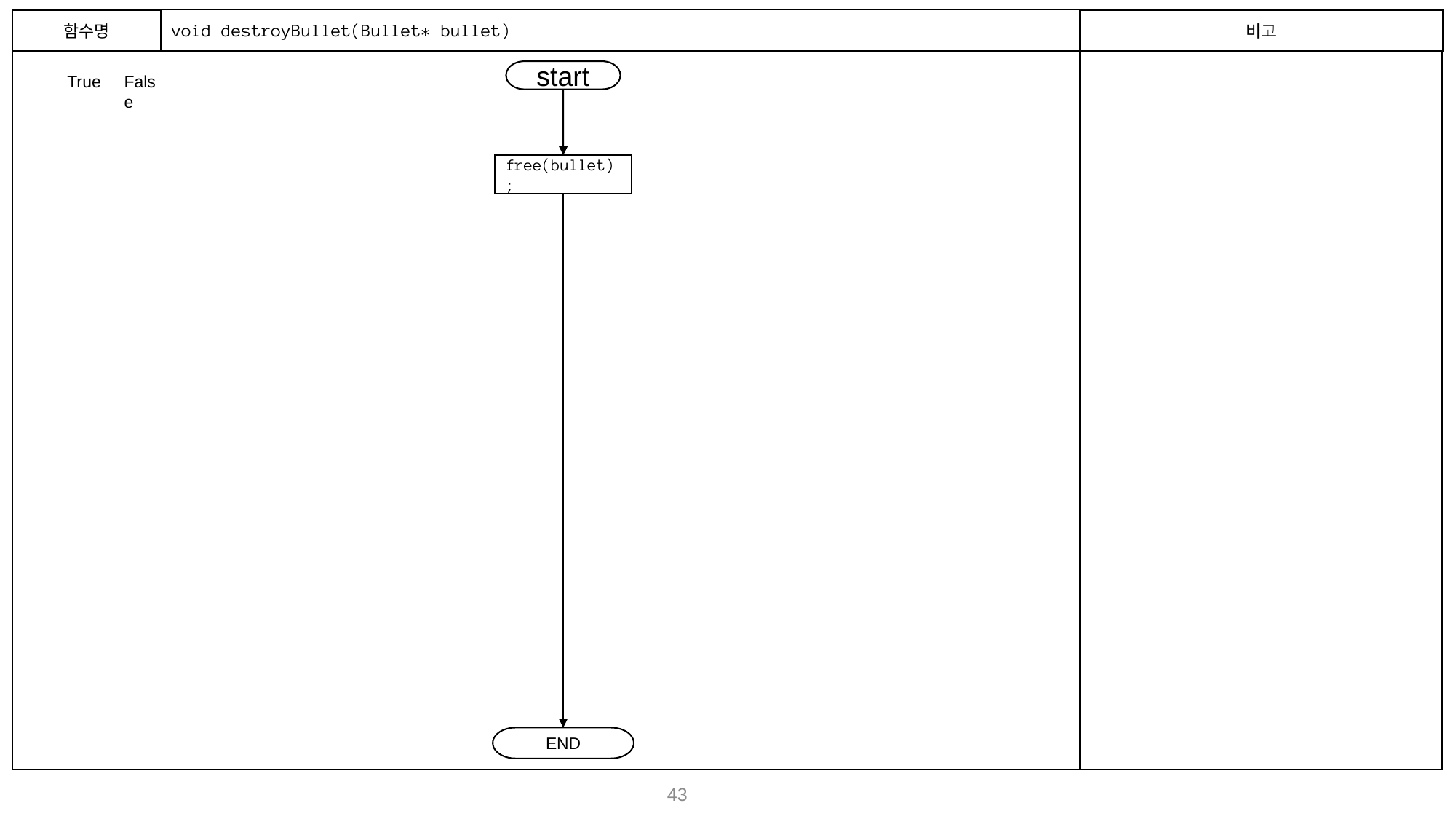

함수명
# void destroyBullet(Bullet* bullet)
비고

start
True
False
free(bullet);
END
43